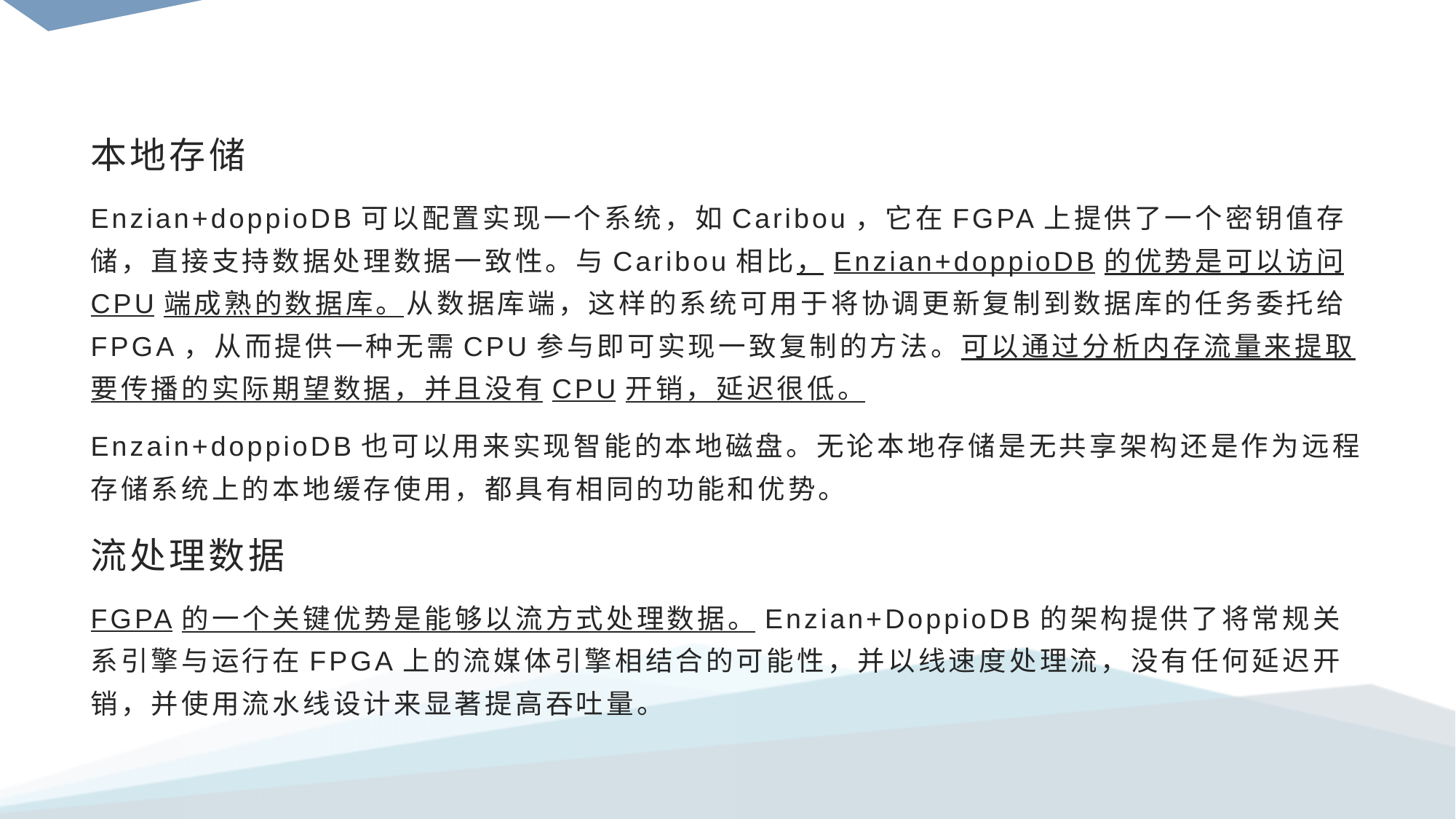

#
本地存储
Enzian+doppioDB可以配置实现一个系统，如Caribou，它在FGPA上提供了一个密钥值存储，直接支持数据处理数据一致性。与Caribou相比，Enzian+doppioDB的优势是可以访问CPU端成熟的数据库。从数据库端，这样的系统可用于将协调更新复制到数据库的任务委托给FPGA，从而提供一种无需CPU参与即可实现一致复制的方法。可以通过分析内存流量来提取要传播的实际期望数据，并且没有CPU开销，延迟很低。
Enzain+doppioDB也可以用来实现智能的本地磁盘。无论本地存储是无共享架构还是作为远程存储系统上的本地缓存使用，都具有相同的功能和优势。
流处理数据
FGPA的一个关键优势是能够以流方式处理数据。Enzian+DoppioDB的架构提供了将常规关系引擎与运行在FPGA上的流媒体引擎相结合的可能性，并以线速度处理流，没有任何延迟开销，并使用流水线设计来显著提高吞吐量。